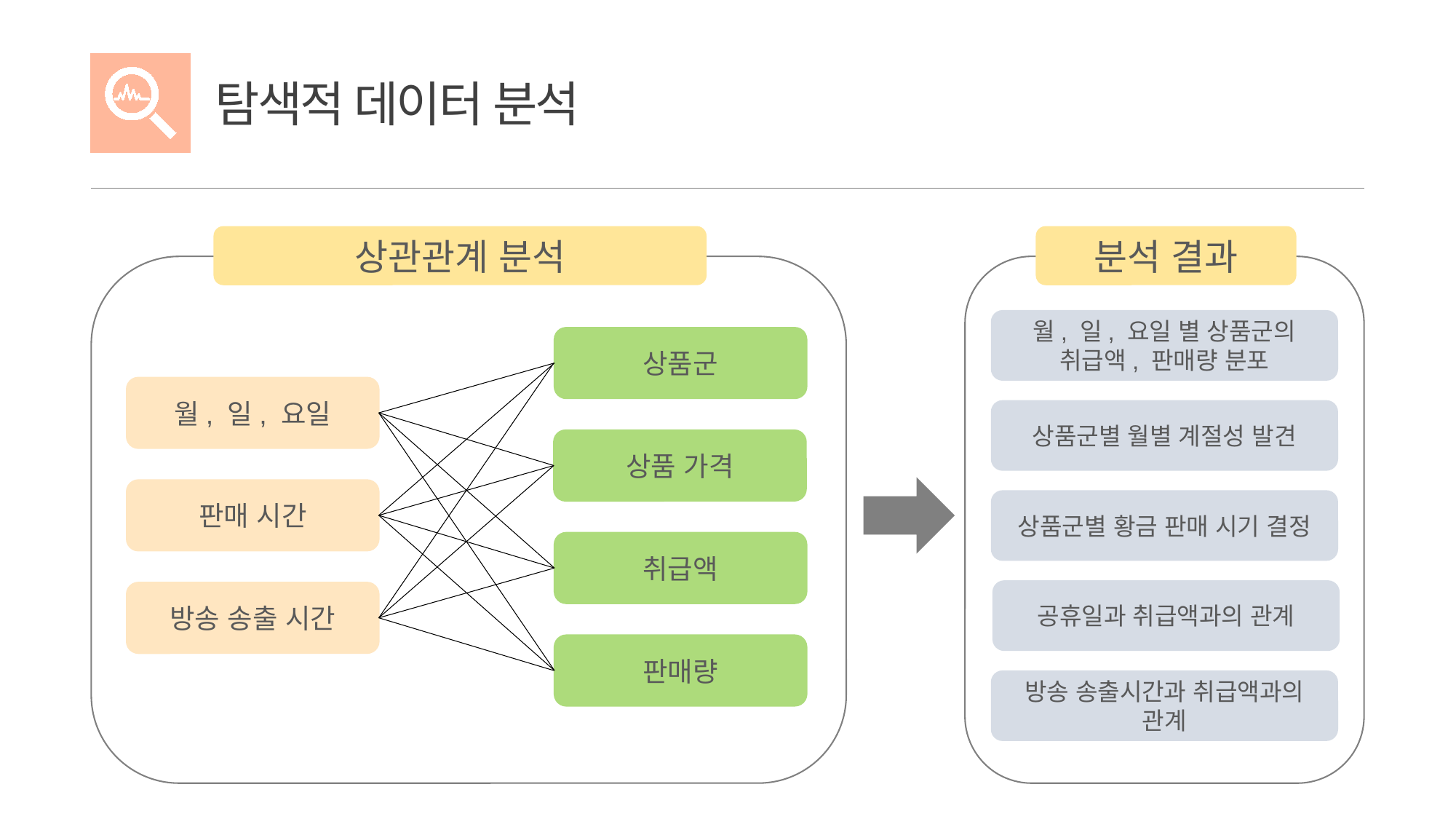

탐색적 데이터 분석
상관관계 분석
분석 결과

월, 일, 요일 별 상품군의 취급액, 판매량 분포
상품군
월, 일, 요일
상품군별 월별 계절성 발견
상품 가격

판매 시간
상품군별 황금 판매 시기 결정
취급액
공휴일과 취급액과의 관계
방송 송출 시간
판매량
방송 송출시간과 취급액과의 관계